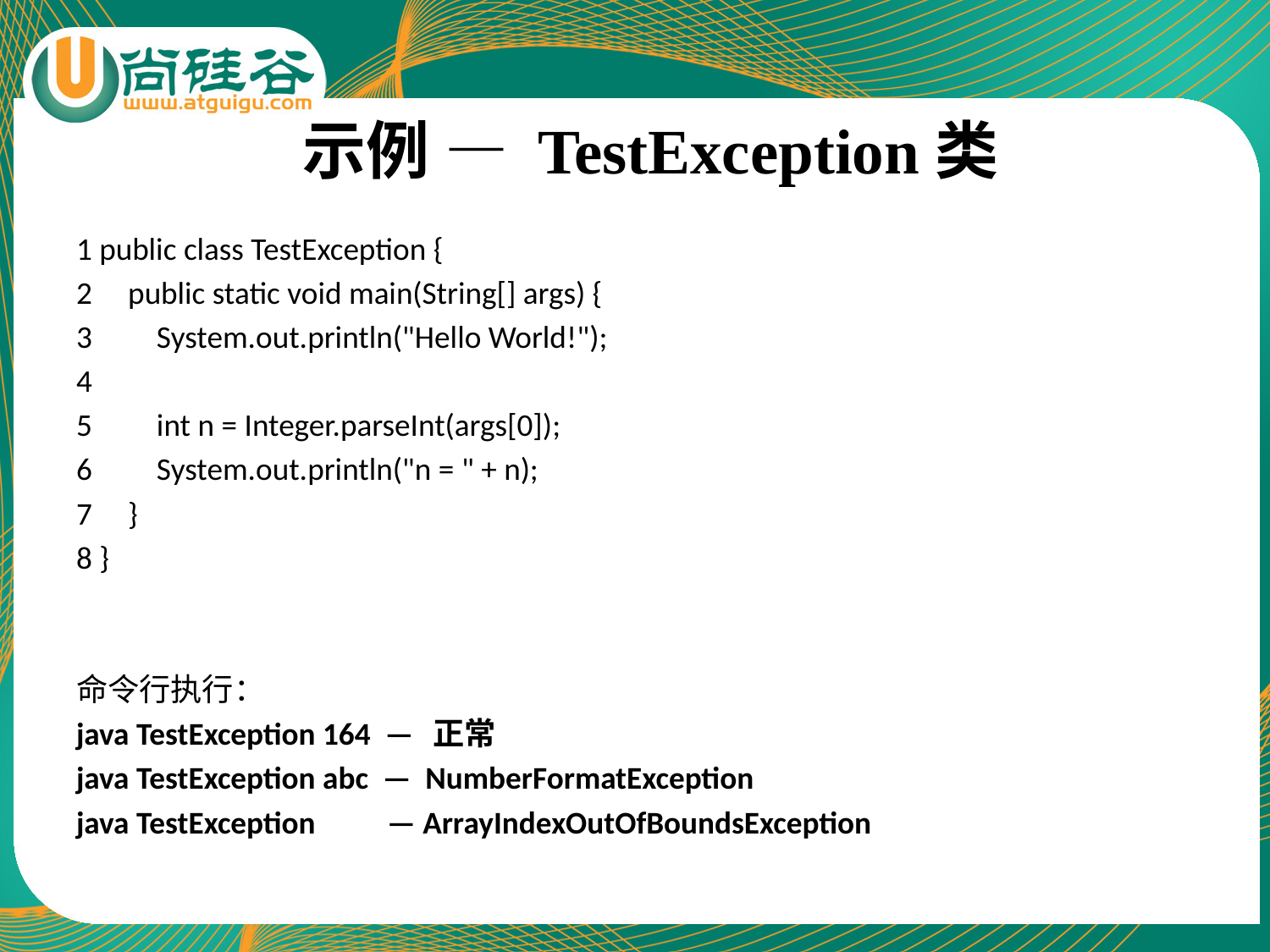

# 示例 — TestException类
1 public class TestException {
2     public static void main(String[] args) {
3         System.out.println("Hello World!");
4
5         int n = Integer.parseInt(args[0]);
6         System.out.println("n = " + n);
7     }
8 }

命令行执行：
java TestException 164  —  正常
java TestException abc  —  NumberFormatException
java TestException          — ArrayIndexOutOfBoundsException